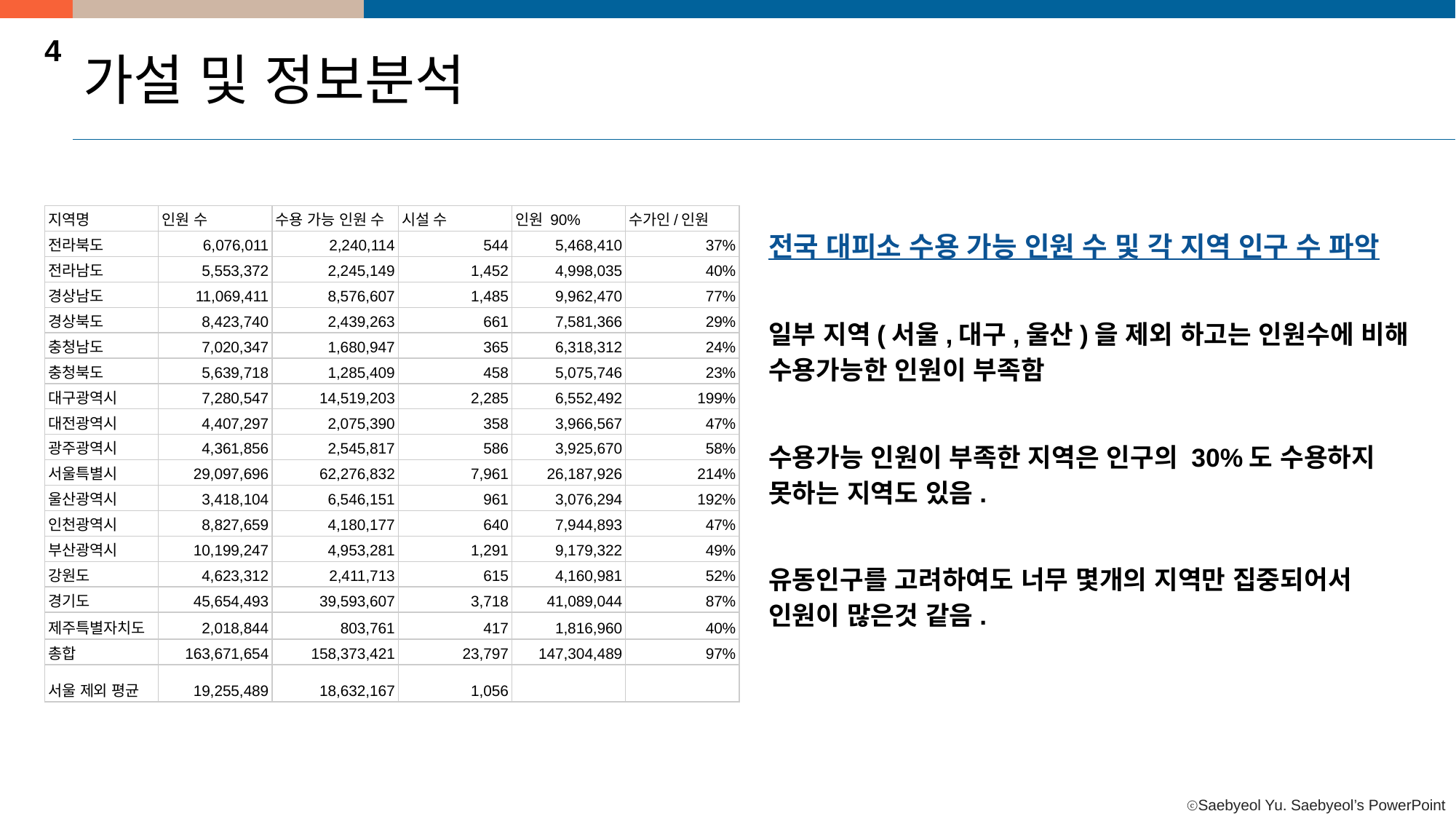

4
가설 및 정보분석
전국 대피소 수용 가능 인원 수 및 각 지역 인구 수 파악
일부 지역(서울,대구,울산)을 제외 하고는 인원수에 비해 수용가능한 인원이 부족함
수용가능 인원이 부족한 지역은 인구의 30%도 수용하지 못하는 지역도 있음.
유동인구를 고려하여도 너무 몇개의 지역만 집중되어서 인원이 많은것 같음.
| 지역명 | 인원 수 | 수용 가능 인원 수 | 시설 수 | 인원 90% | 수가인/인원 |
| --- | --- | --- | --- | --- | --- |
| 전라북도 | 6,076,011 | 2,240,114 | 544 | 5,468,410 | 37% |
| 전라남도 | 5,553,372 | 2,245,149 | 1,452 | 4,998,035 | 40% |
| 경상남도 | 11,069,411 | 8,576,607 | 1,485 | 9,962,470 | 77% |
| 경상북도 | 8,423,740 | 2,439,263 | 661 | 7,581,366 | 29% |
| 충청남도 | 7,020,347 | 1,680,947 | 365 | 6,318,312 | 24% |
| 충청북도 | 5,639,718 | 1,285,409 | 458 | 5,075,746 | 23% |
| 대구광역시 | 7,280,547 | 14,519,203 | 2,285 | 6,552,492 | 199% |
| 대전광역시 | 4,407,297 | 2,075,390 | 358 | 3,966,567 | 47% |
| 광주광역시 | 4,361,856 | 2,545,817 | 586 | 3,925,670 | 58% |
| 서울특별시 | 29,097,696 | 62,276,832 | 7,961 | 26,187,926 | 214% |
| 울산광역시 | 3,418,104 | 6,546,151 | 961 | 3,076,294 | 192% |
| 인천광역시 | 8,827,659 | 4,180,177 | 640 | 7,944,893 | 47% |
| 부산광역시 | 10,199,247 | 4,953,281 | 1,291 | 9,179,322 | 49% |
| 강원도 | 4,623,312 | 2,411,713 | 615 | 4,160,981 | 52% |
| 경기도 | 45,654,493 | 39,593,607 | 3,718 | 41,089,044 | 87% |
| 제주특별자치도 | 2,018,844 | 803,761 | 417 | 1,816,960 | 40% |
| 총합 | 163,671,654 | 158,373,421 | 23,797 | 147,304,489 | 97% |
| 서울 제외 평균 | 19,255,489 | 18,632,167 | 1,056 |  |  |